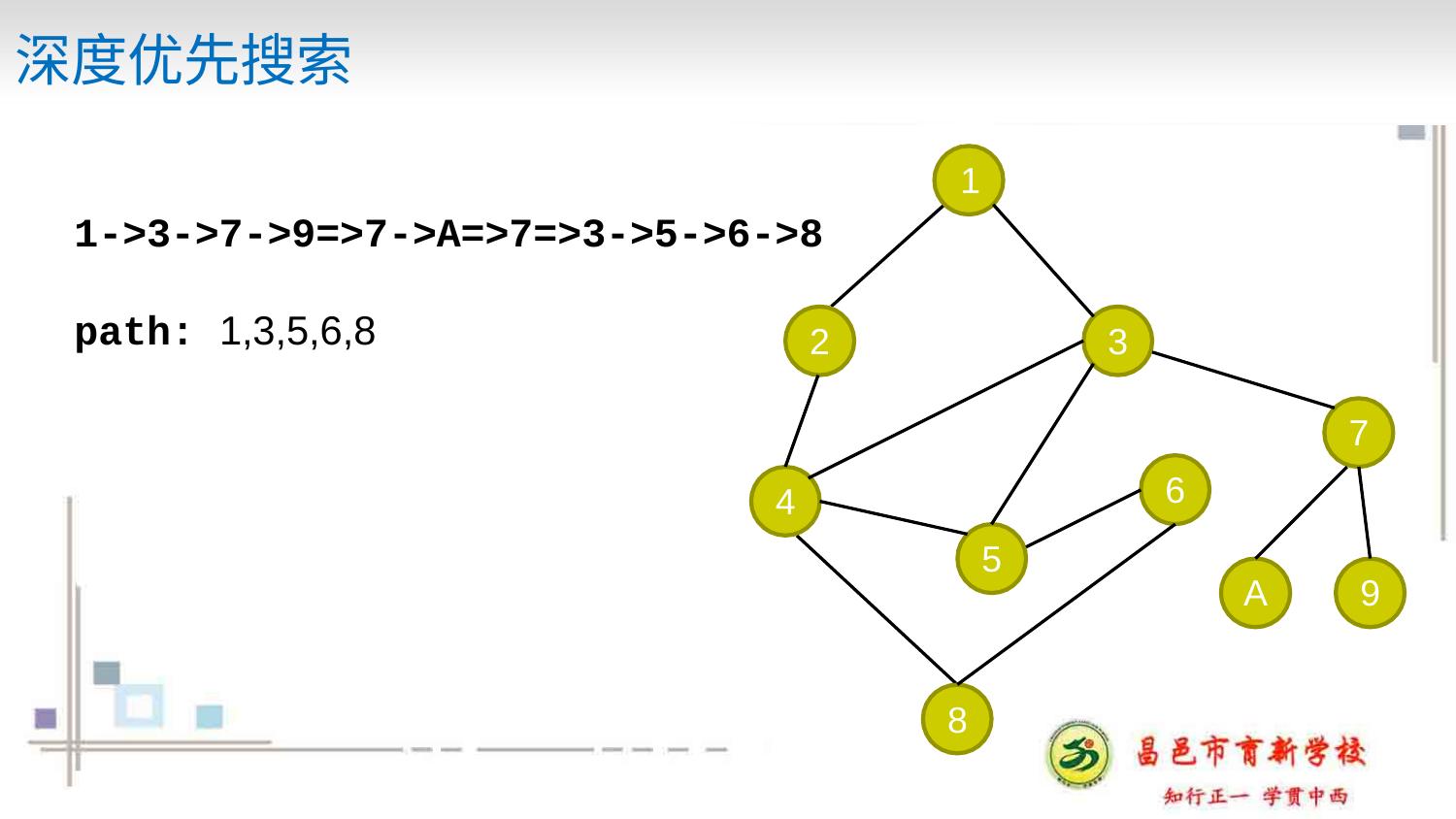

# 深度优先搜索

1
1->3->7->9=>7->A=>7=>3->5->6->8

path: 1,3,5,6,8

2
3

7

6

4

5
A
9
8
13